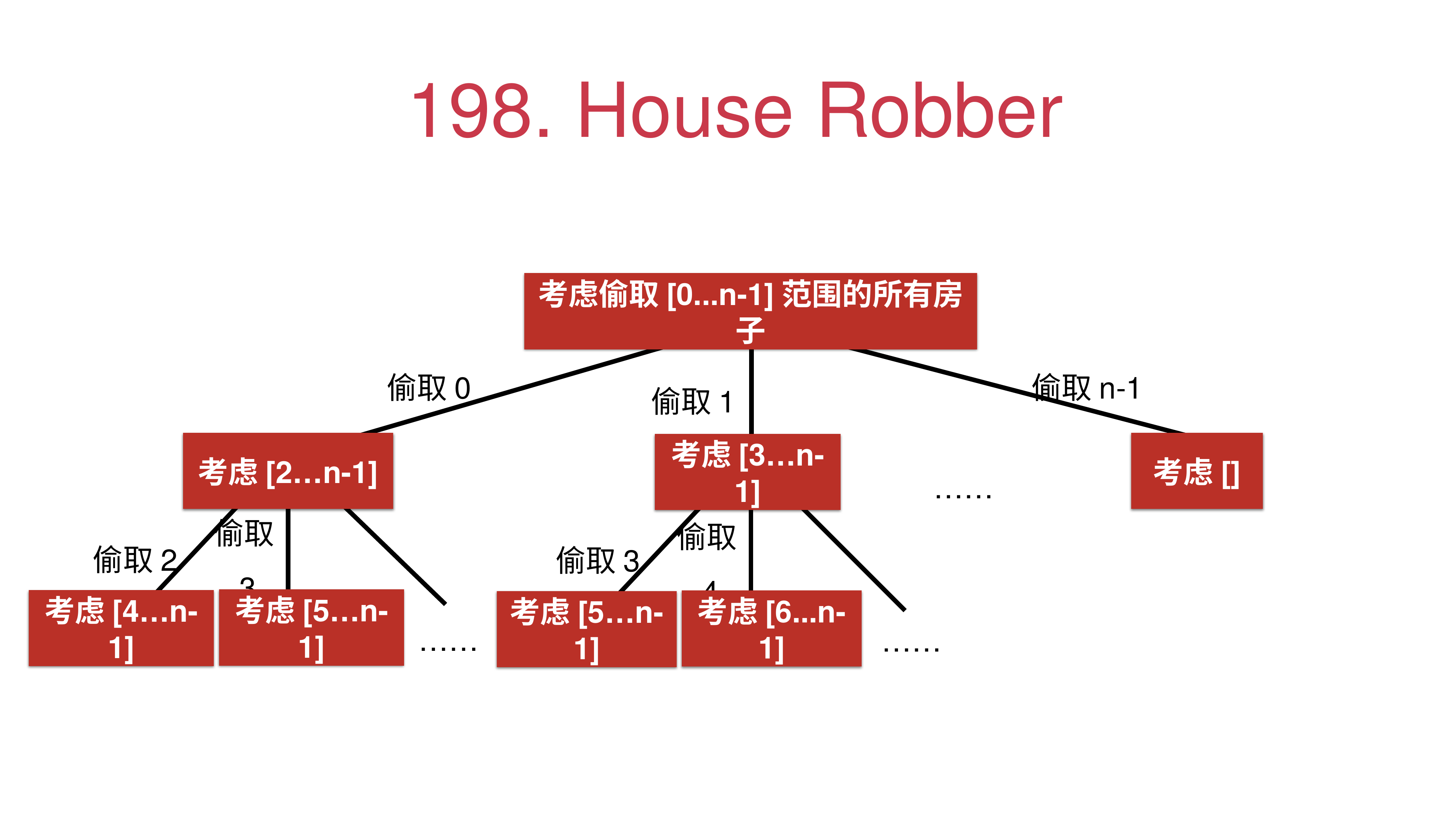

# 198. House Robber
考虑偷取[0...n-1]范围的所有房子

偷取0
偷取n-1
偷取1
考虑[2…n-1]
考虑[]
考虑[3…n-1]
……

偷取2
偷取3
偷取3
偷取4
考虑[5…n-1]
考虑[4…n-1]
考虑[6...n-1]
考虑[5…n-1]
……
……